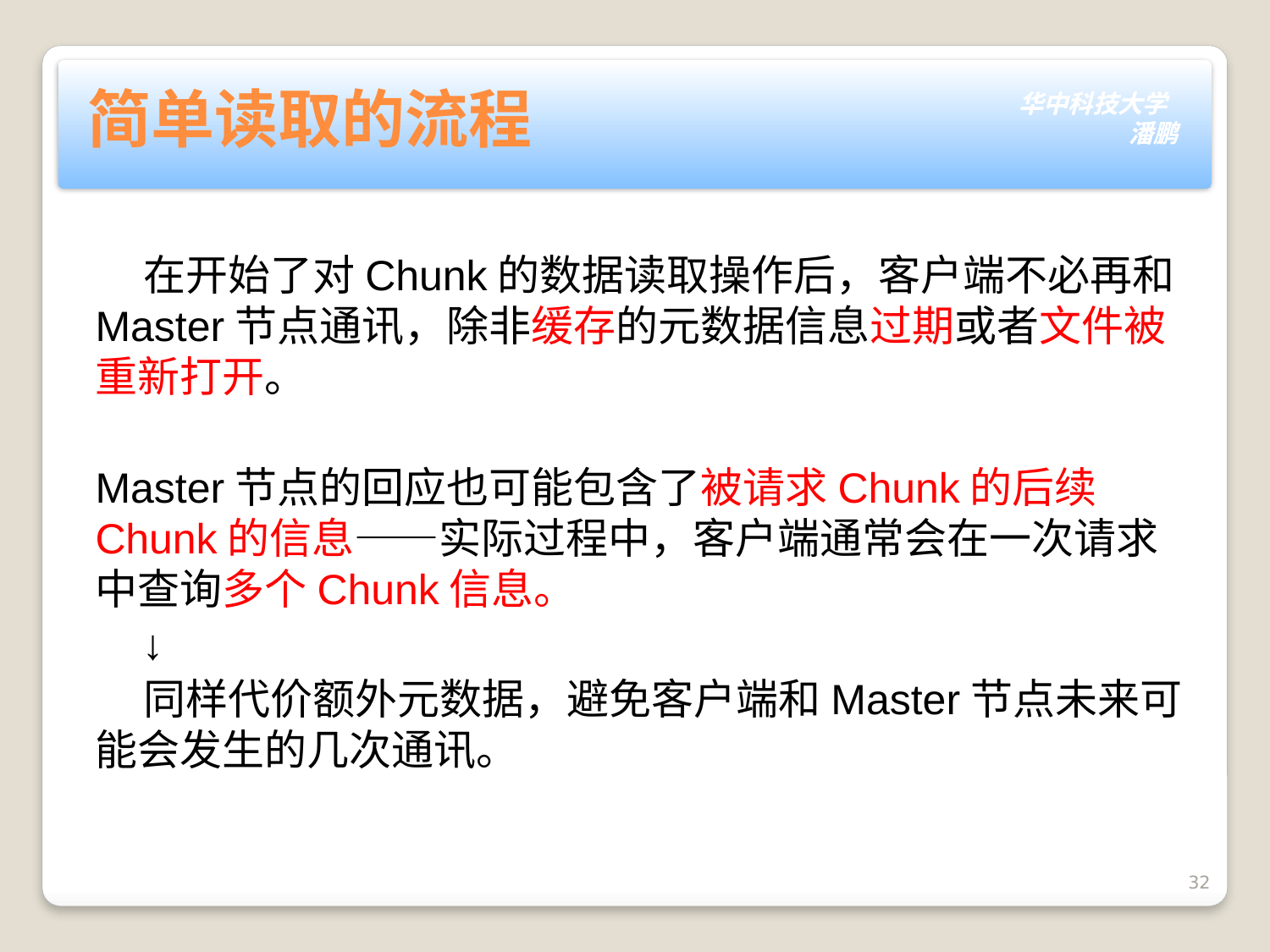

# 简单读取的流程
    在开始了对Chunk的数据读取操作后，客户端不必再和Master节点通讯，除非缓存的元数据信息过期或者文件被重新打开。

Master节点的回应也可能包含了被请求Chunk的后续Chunk的信息——实际过程中，客户端通常会在一次请求中查询多个Chunk信息。
    ↓
    同样代价额外元数据，避免客户端和Master节点未来可能会发生的几次通讯。
32